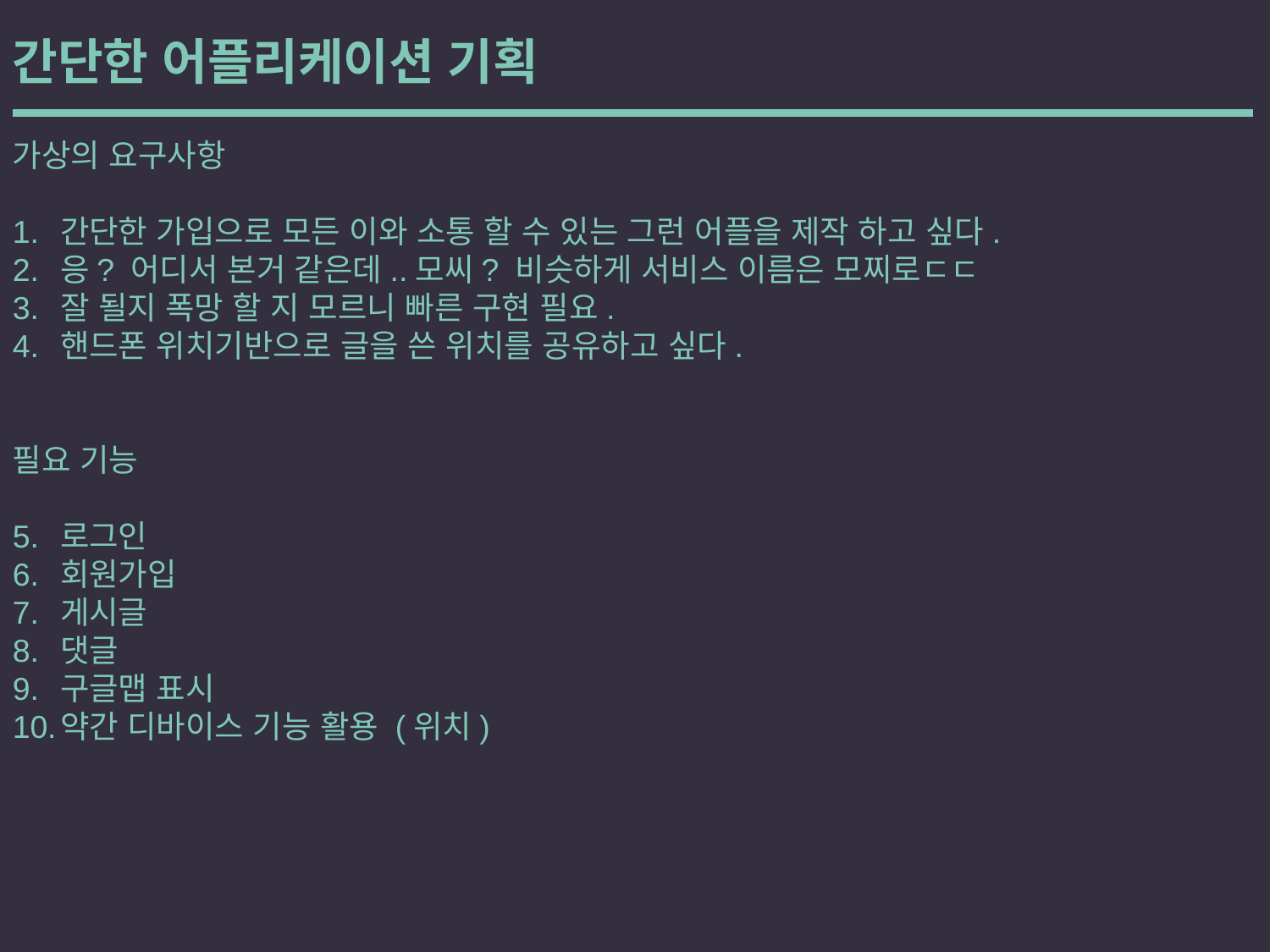

간단한 어플리케이션 기획
가상의 요구사항

간단한 가입으로 모든 이와 소통 할 수 있는 그런 어플을 제작 하고 싶다.
응? 어디서 본거 같은데..모씨? 비슷하게 서비스 이름은 모찌로ㄷㄷ
잘 될지 폭망 할 지 모르니 빠른 구현 필요.
핸드폰 위치기반으로 글을 쓴 위치를 공유하고 싶다.

필요 기능

로그인
회원가입
게시글
댓글
구글맵 표시
약간 디바이스 기능 활용 (위치)